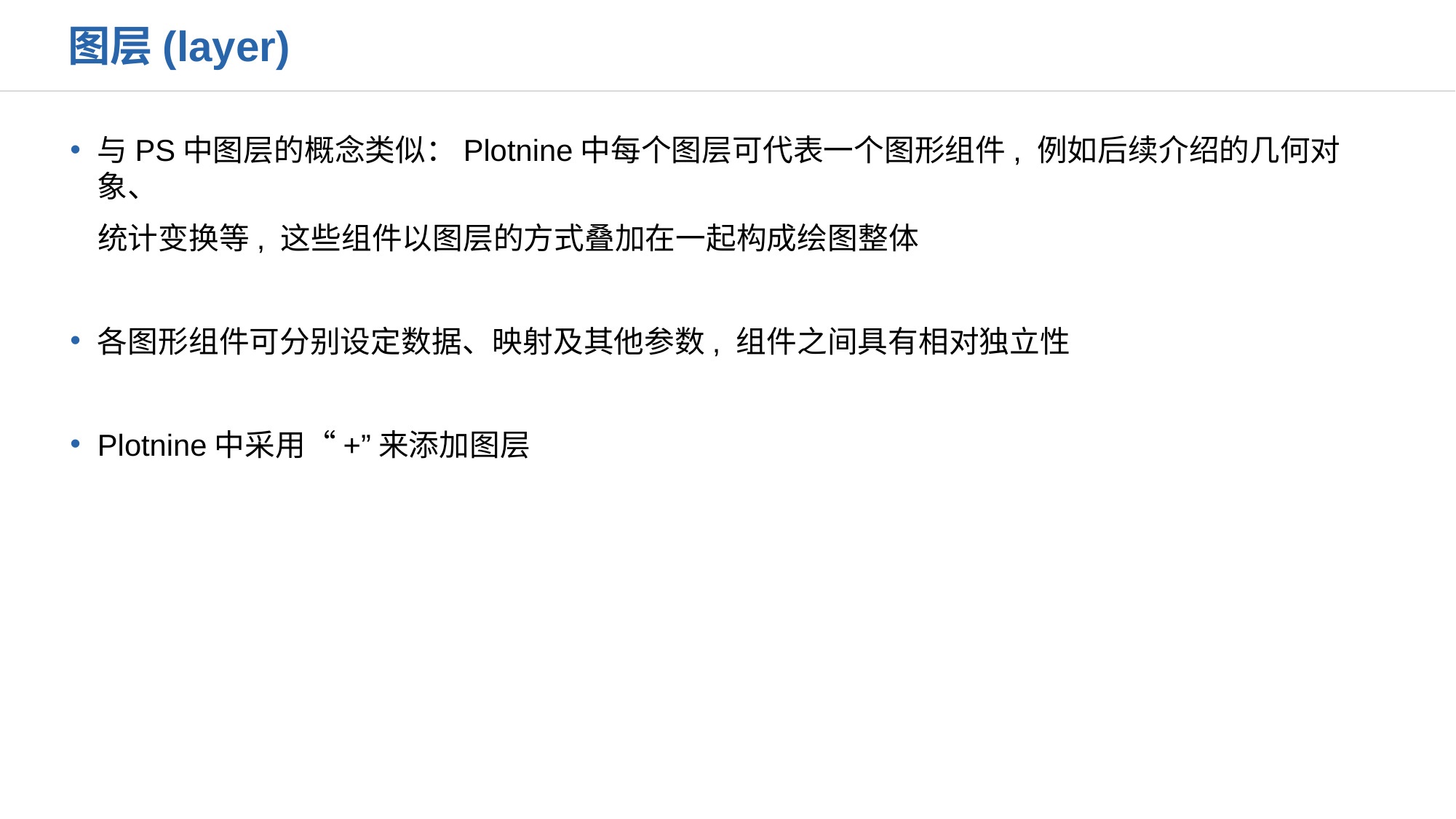

图层(layer)

与PS中图层的概念类似：Plotnine中每个图层可代表一个图形组件, 例如后续介绍的几何对象、
   统计变换等, 这些组件以图层的方式叠加在一起构成绘图整体

各图形组件可分别设定数据、映射及其他参数, 组件之间具有相对独立性

Plotnine中采用“+”来添加图层